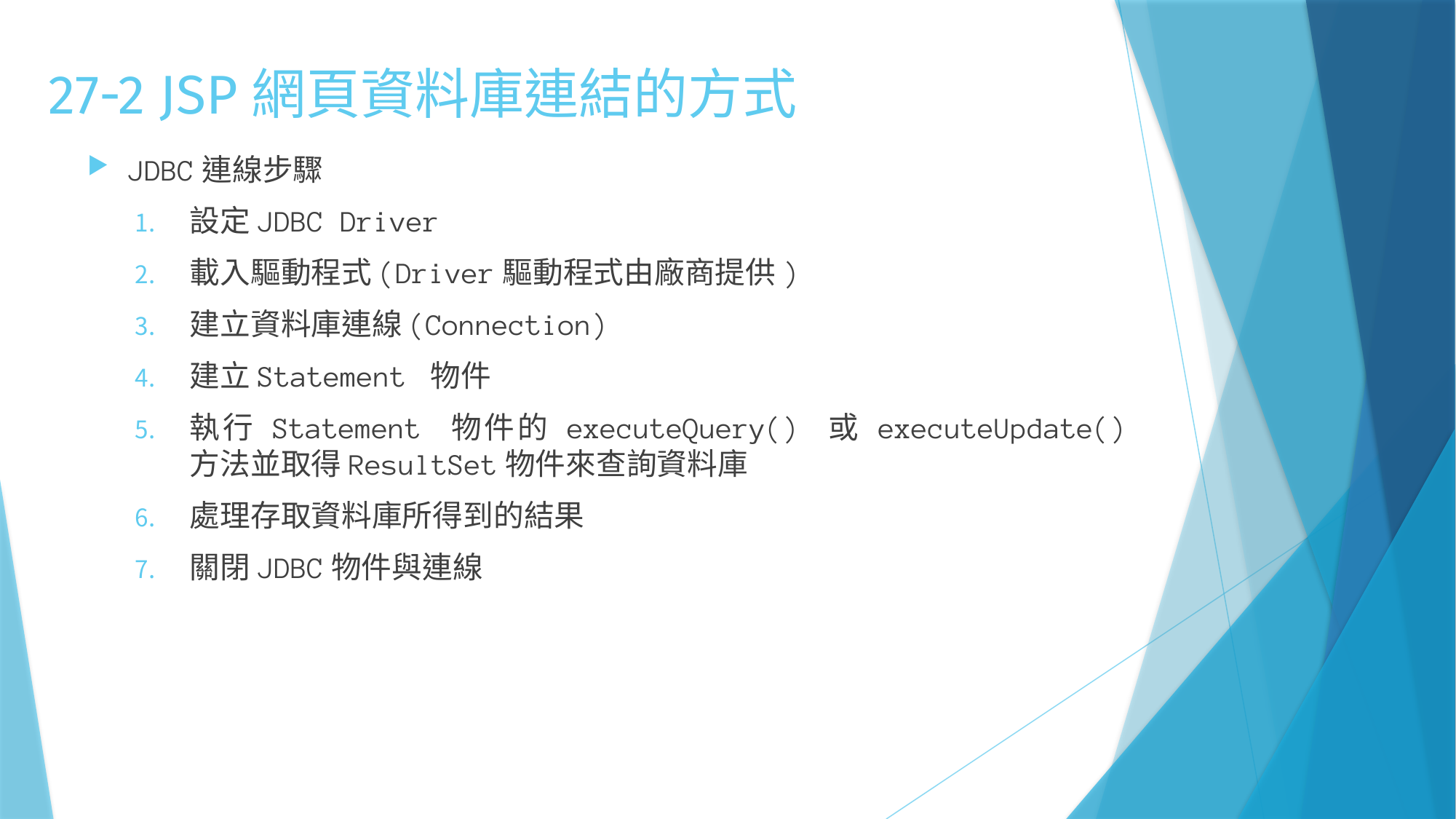

# 27-2 JSP網頁資料庫連結的方式
JDBC連線步驟
設定JDBC Driver
載入驅動程式(Driver驅動程式由廠商提供)
建立資料庫連線(Connection)
建立Statement 物件
執行 Statement 物件的 executeQuery() 或 executeUpdate() 方法並取得ResultSet物件來查詢資料庫
處理存取資料庫所得到的結果
關閉JDBC物件與連線